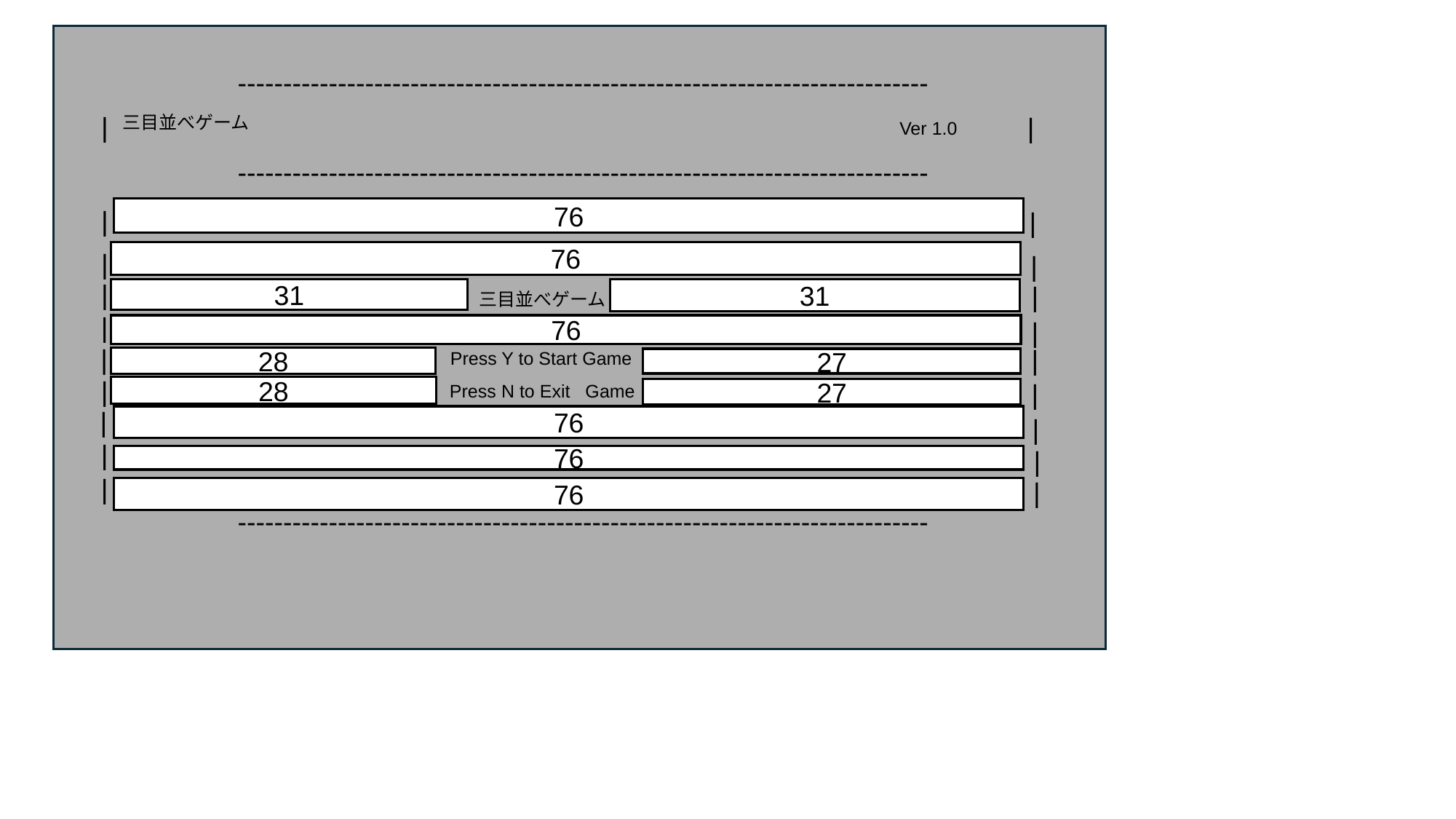

----------------------------------------------------------------------------
|
|
三目並べゲーム
Ver 1.0
 ----------------------------------------------------------------------------
|
76
|
|
76
|
|
|
31
31
三目並べゲーム
|
|
76
|
|
Press Y to Start Game
28
27
|
|
Press N to Exit   Game
28
27
|
76
|
|
|
76
|
|
76
 ----------------------------------------------------------------------------